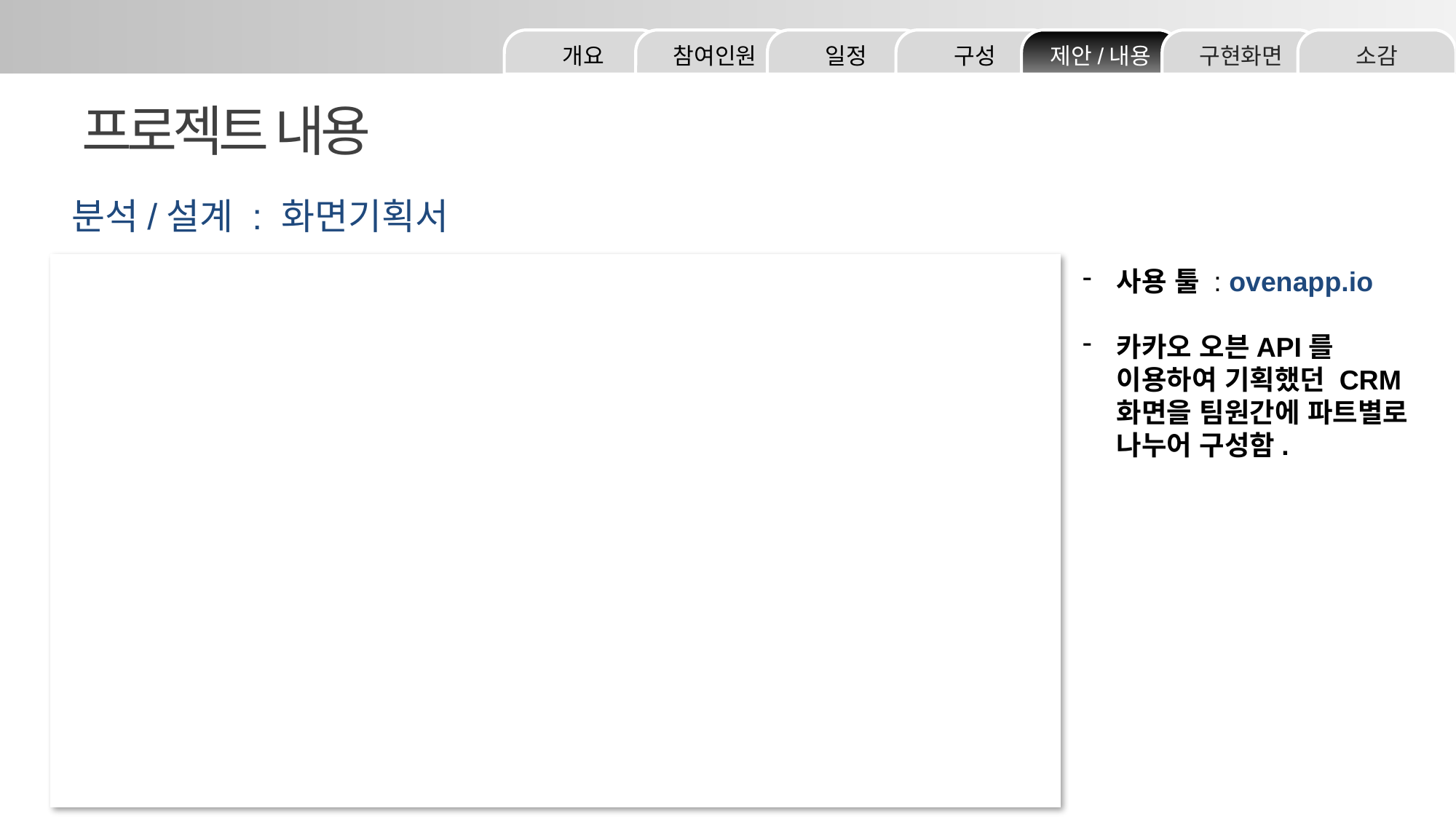

소감
구현화면
제안/내용
구성
일정
참여인원
개요

프로젝트 내용
분석/설계 : 화면기획서

사용 툴 : ovenapp.io

카카오 오븐API를 이용하여 기획했던 CRM 화면을 팀원간에 파트별로 나누어 구성함.